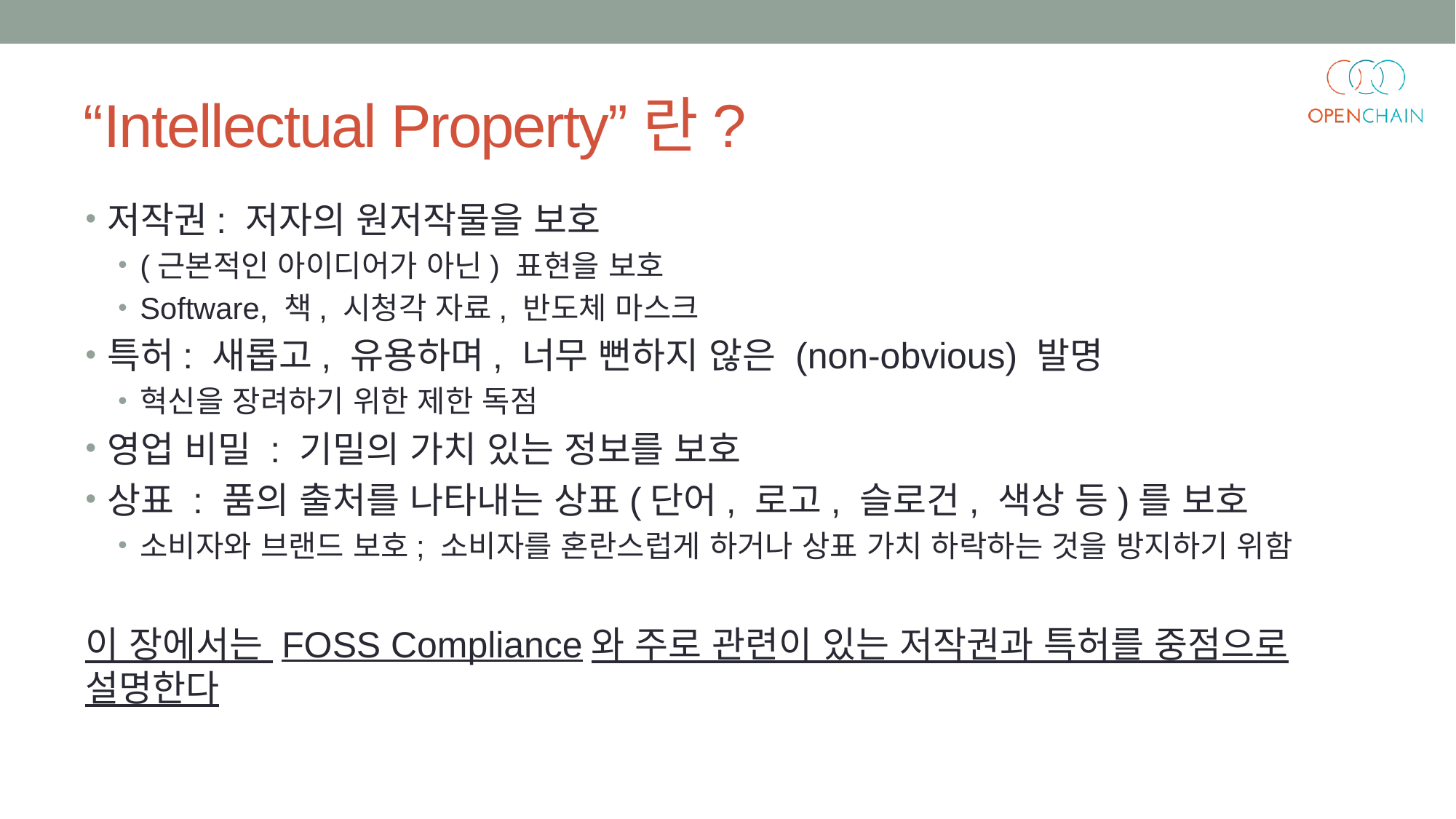

# “Intellectual Property”란?
저작권: 저자의 원저작물을 보호
(근본적인 아이디어가 아닌) 표현을 보호
Software, 책, 시청각 자료, 반도체 마스크
특허: 새롭고, 유용하며, 너무 뻔하지 않은 (non-obvious) 발명
혁신을 장려하기 위한 제한 독점
영업 비밀 : 기밀의 가치 있는 정보를 보호
상표 : 품의 출처를 나타내는 상표(단어, 로고, 슬로건, 색상 등)를 보호
소비자와 브랜드 보호; 소비자를 혼란스럽게 하거나 상표 가치 하락하는 것을 방지하기 위함

이 장에서는 FOSS Compliance와 주로 관련이 있는 저작권과 특허를 중점으로 설명한다